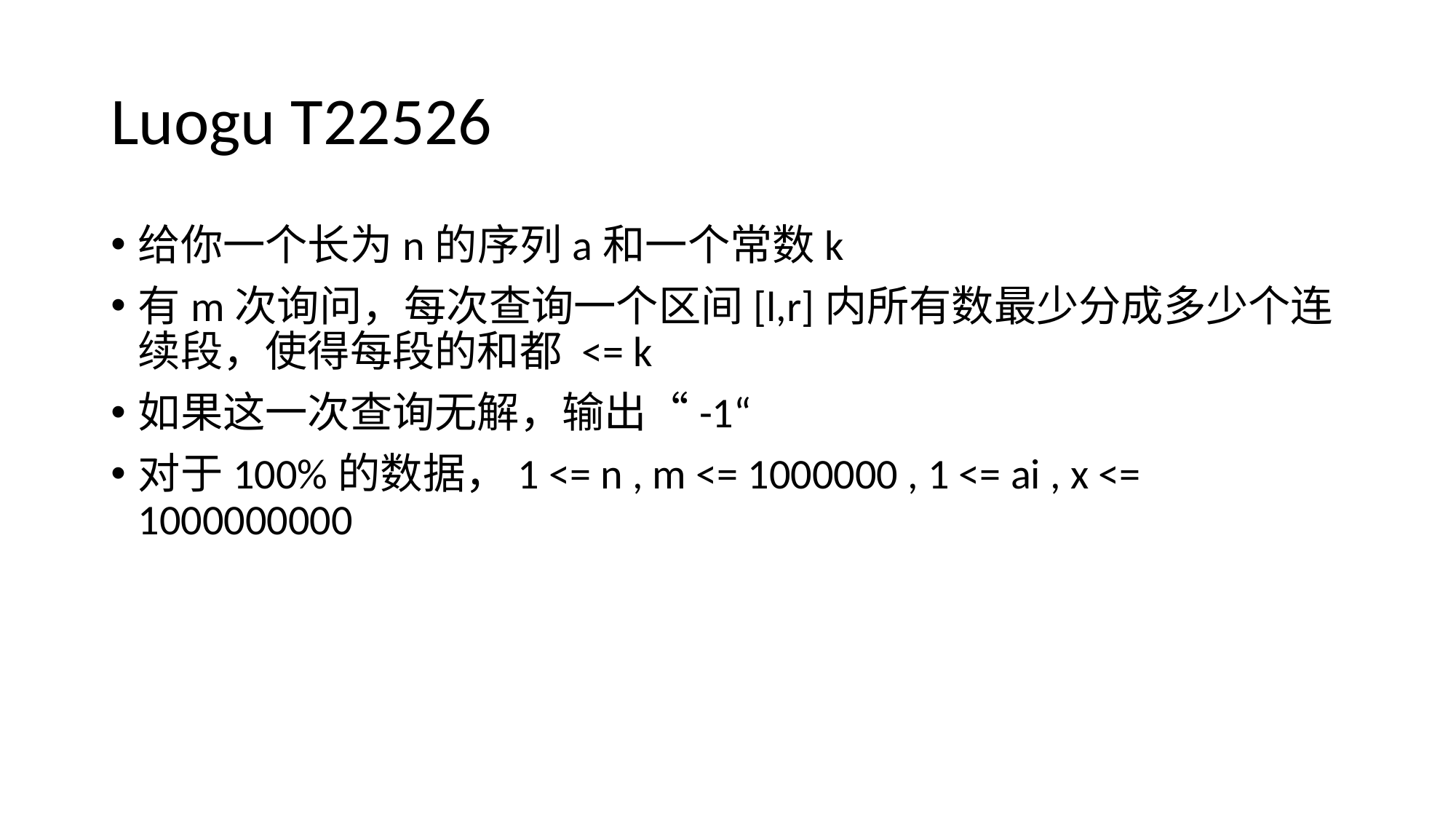

# Luogu T22526
给你一个长为n的序列a和一个常数k
有m次询问，每次查询一个区间[l,r]内所有数最少分成多少个连续段，使得每段的和都 <= k
如果这一次查询无解，输出“-1“
对于100%的数据，1 <= n , m <= 1000000 , 1 <= ai , x <= 1000000000